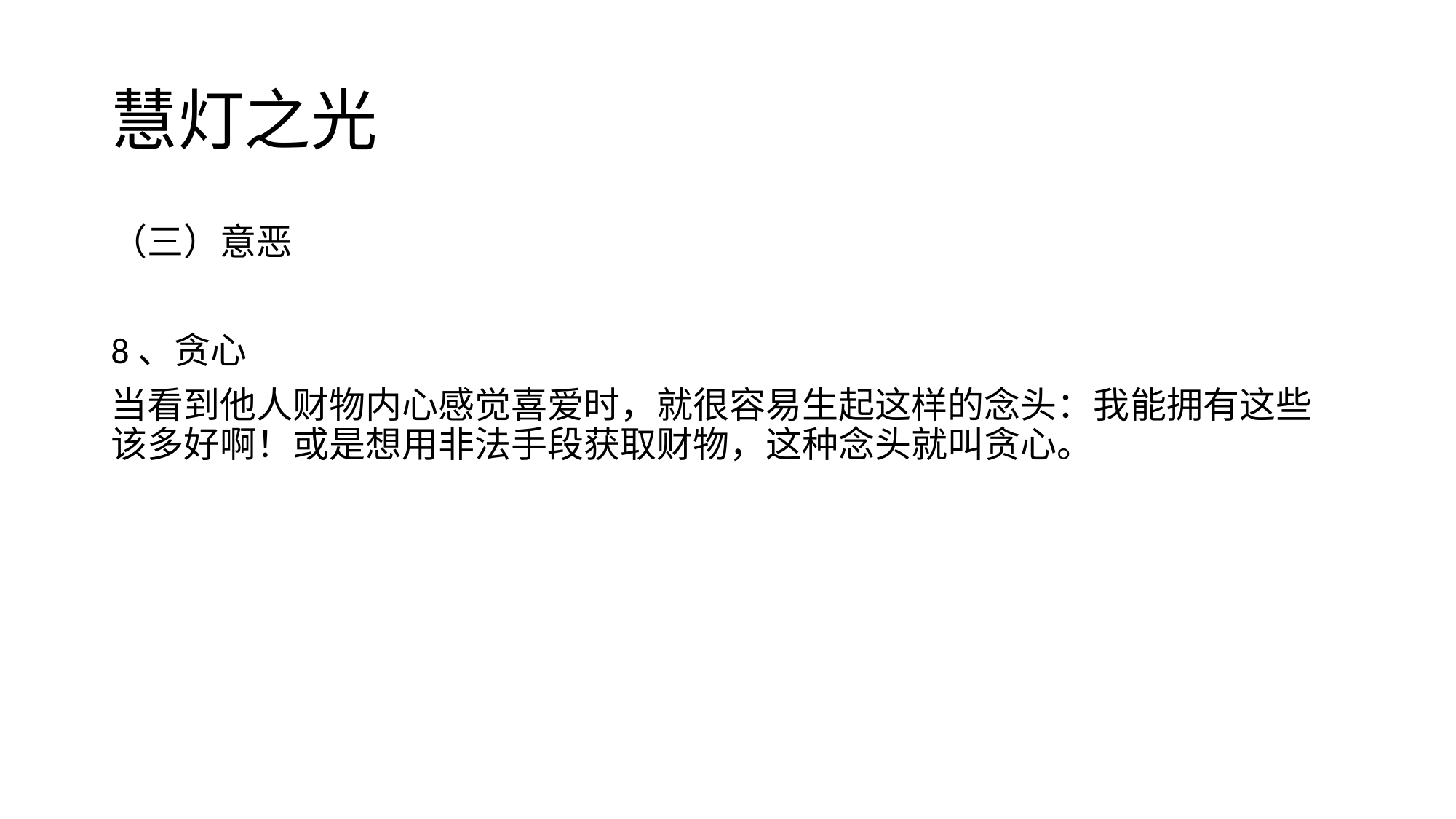

# 慧灯之光
（三）意恶

8、贪心
当看到他人财物内心感觉喜爱时，就很容易生起这样的念头：我能拥有这些该多好啊！或是想用非法手段获取财物，这种念头就叫贪心。